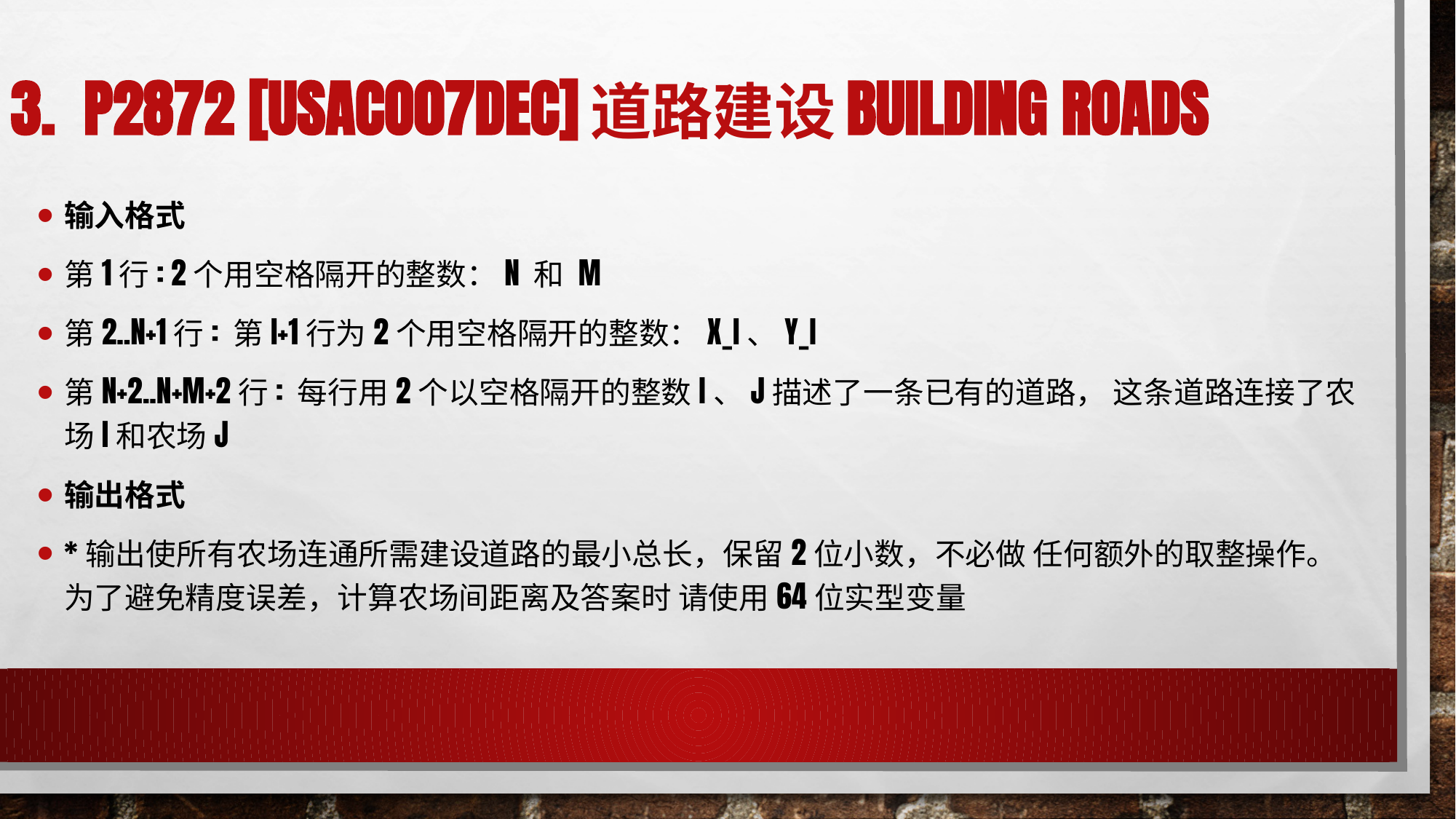

# 3.  P2872 [USACO07DEC]道路建设Building Roads
输入格式
第1行: 2个用空格隔开的整数：N 和 M
第2..N+1行: 第i+1行为2个用空格隔开的整数：X_i、Y_i
第N+2..N+M+2行: 每行用2个以空格隔开的整数i、j描述了一条已有的道路， 这条道路连接了农场i和农场j
输出格式
*输出使所有农场连通所需建设道路的最小总长，保留2位小数，不必做 任何额外的取整操作。为了避免精度误差，计算农场间距离及答案时 请使用64位实型变量